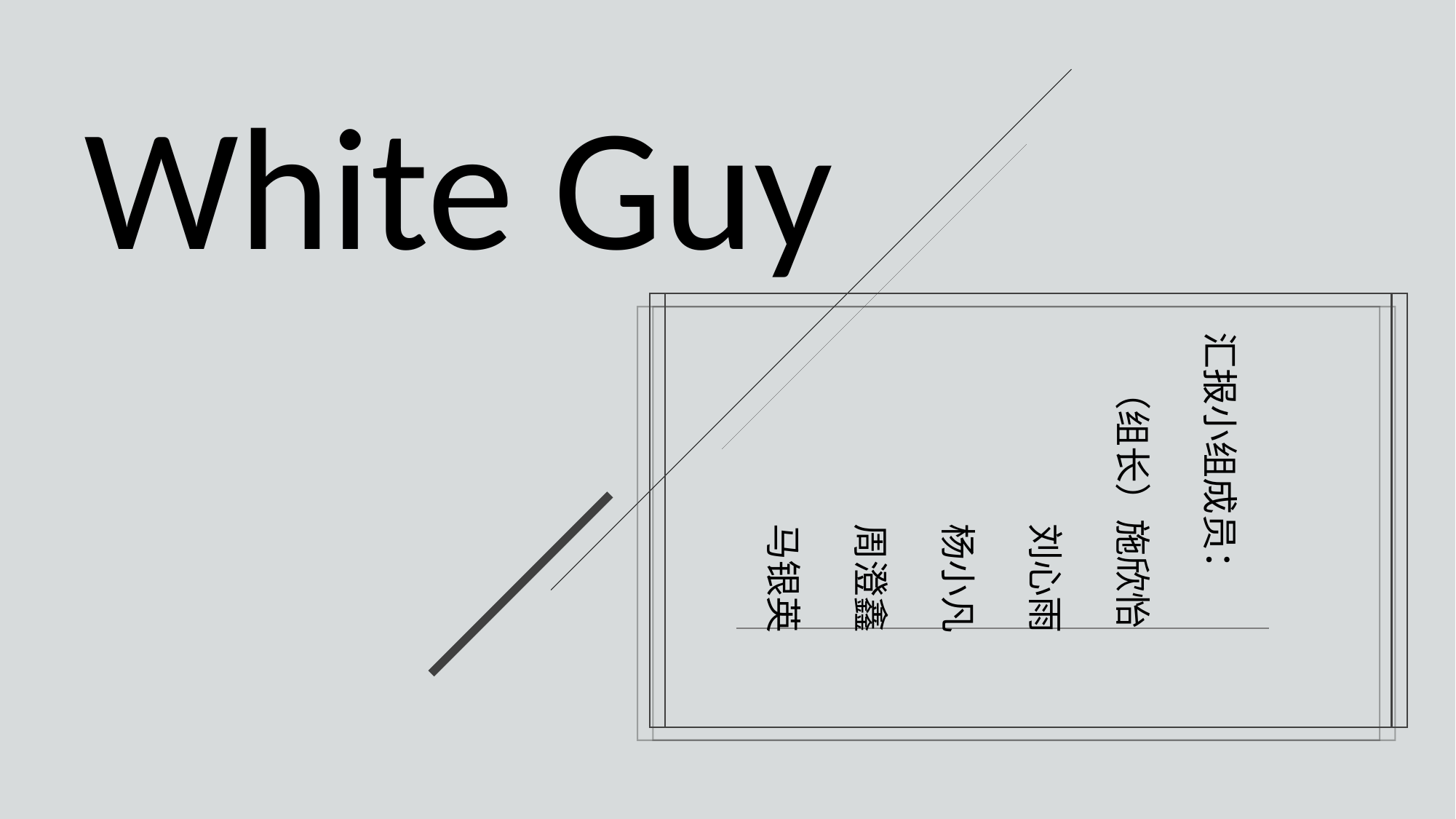

White Guy

汇报小组成员：
    （组长）施欣怡
	         刘心雨
	         杨小凡
	         周澄鑫
	         马银英